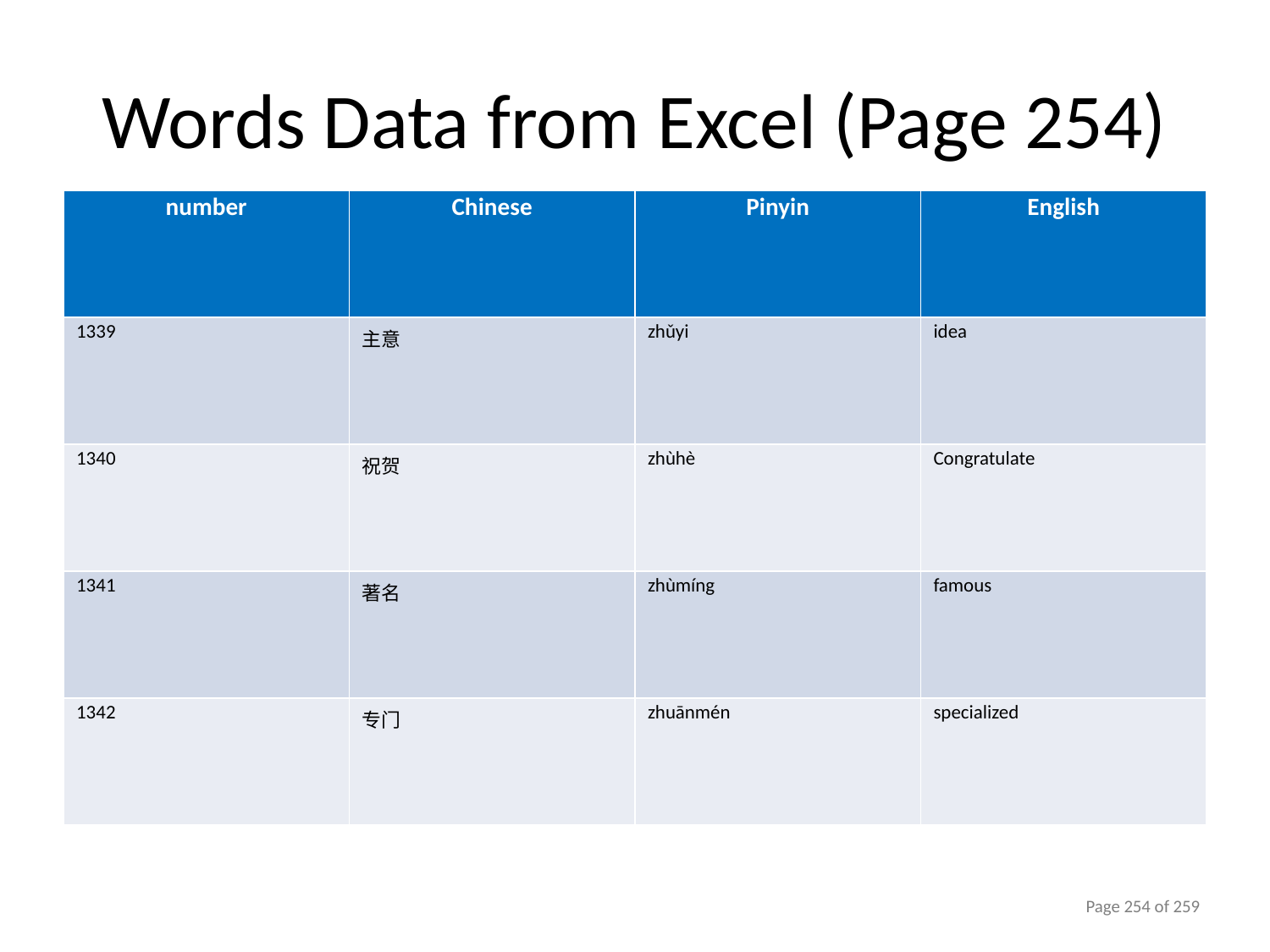

# Words Data from Excel (Page 254)
| number | Chinese | Pinyin | English |
| --- | --- | --- | --- |
| 1339 | 主意 | zhǔyi | idea |
| 1340 | 祝贺 | zhùhè | Congratulate |
| 1341 | 著名 | zhùmíng | famous |
| 1342 | 专门 | zhuānmén | specialized |

Page 254 of 259